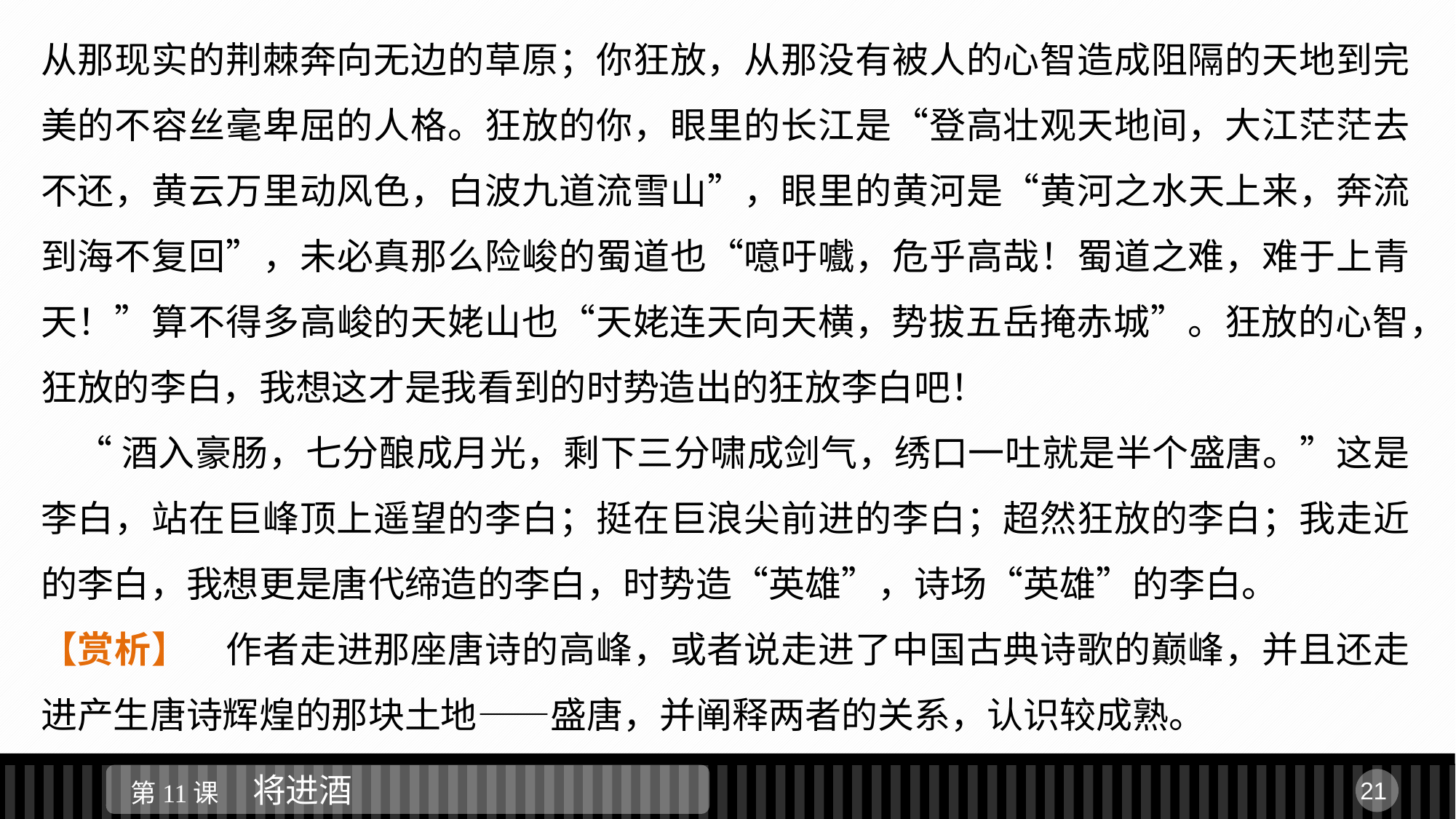

从那现实的荆棘奔向无边的草原；你狂放，从那没有被人的心智造成阻隔的天地到完美的不容丝毫卑屈的人格。狂放的你，眼里的长江是“登高壮观天地间，大江茫茫去不还，黄云万里动风色，白波九道流雪山”，眼里的黄河是“黄河之水天上来，奔流到海不复回”，未必真那么险峻的蜀道也“噫吁嚱，危乎高哉！蜀道之难，难于上青天！”算不得多高峻的天姥山也“天姥连天向天横，势拔五岳掩赤城”。狂放的心智，狂放的李白，我想这才是我看到的时势造出的狂放李白吧！
    “酒入豪肠，七分酿成月光，剩下三分啸成剑气，绣口一吐就是半个盛唐。”这是李白，站在巨峰顶上遥望的李白；挺在巨浪尖前进的李白；超然狂放的李白；我走近的李白，我想更是唐代缔造的李白，时势造“英雄”，诗场“英雄”的李白。
【赏析】　作者走进那座唐诗的高峰，或者说走进了中国古典诗歌的巅峰，并且还走进产生唐诗辉煌的那块土地——盛唐，并阐释两者的关系，认识较成熟。